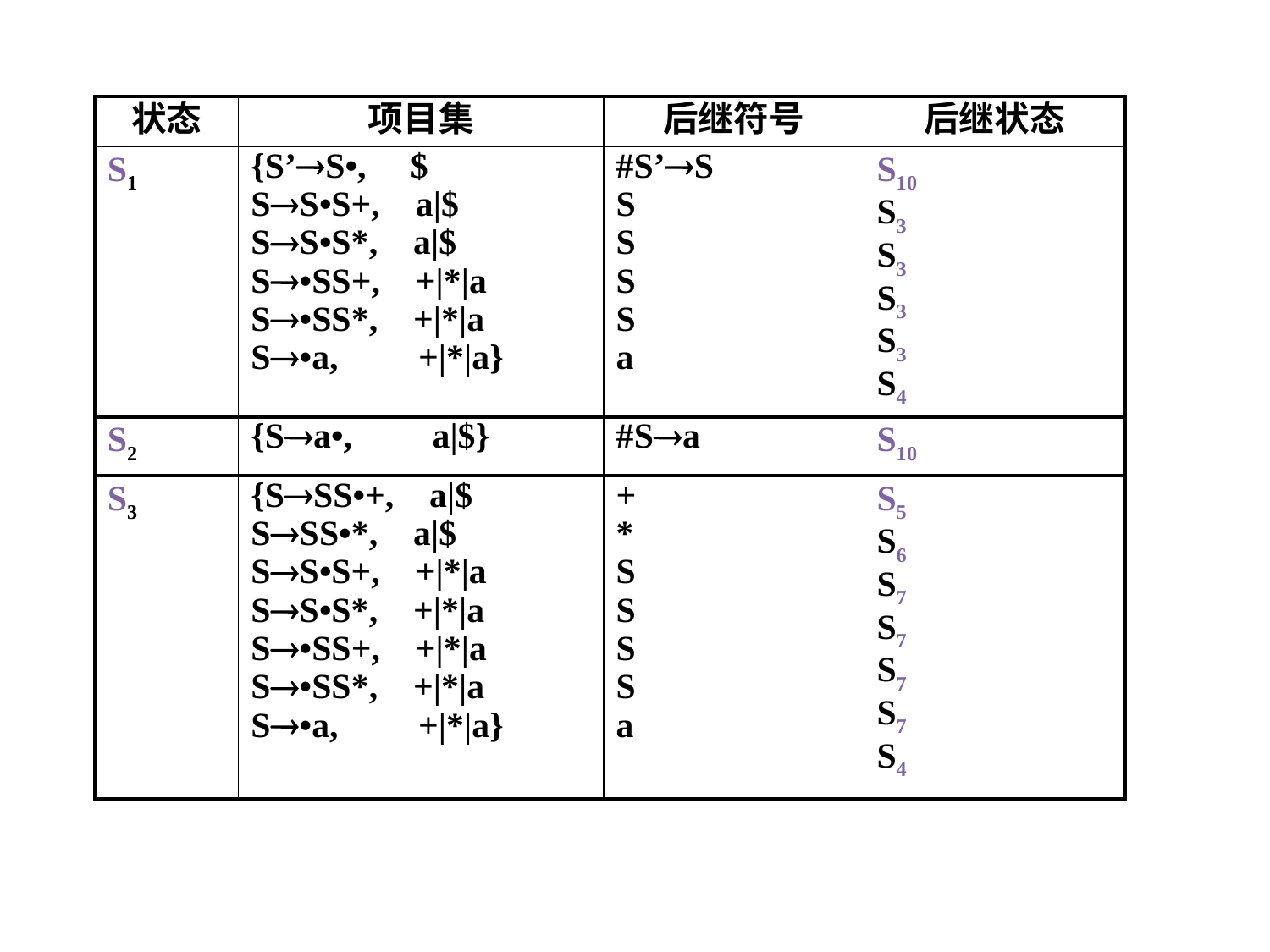

| 状态 | 项目集 | 后继符号 | 后继状态 |
| --- | --- | --- | --- |
| S1 | {S’→S•, $ S→S•S+, a|$ S→S•S\*, a|$ S→•SS+, +|\*|a S→•SS\*, +|\*|a S→•a, +|\*|a} | #S’→S S S S S a | S10 S3 S3 S3 S3 S4 |
| S2 | {S→a•, a|$} | #S→a | S10 |
| S3 | {S→SS•+, a|$ S→SS•\*, a|$ S→S•S+, +|\*|a S→S•S\*, +|\*|a S→•SS+, +|\*|a S→•SS\*, +|\*|a S→•a, +|\*|a} | + \* S S S S a | S5 S6 S7 S7 S7 S7 S4 |